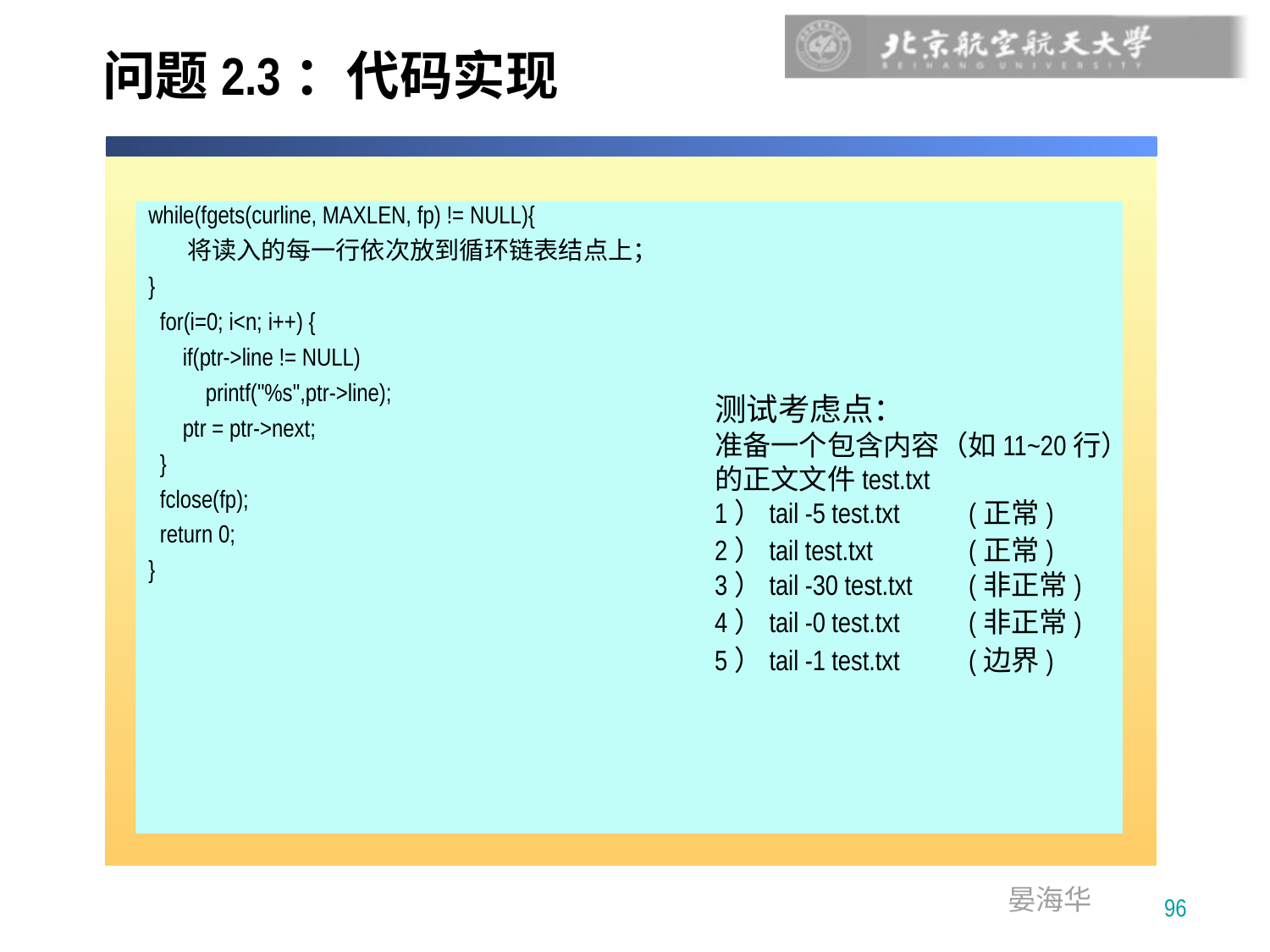

# 问题2.3：代码实现
while(fgets(curline, MAXLEN, fp) != NULL){
      将读入的每一行依次放到循环链表结点上；
}
  for(i=0; i<n; i++) {
      if(ptr->line != NULL)
          printf("%s",ptr->line);
      ptr = ptr->next;
  }
  fclose(fp);
  return 0;
}

测试考虑点：
准备一个包含内容（如11~20行）的正文文件test.txt
1）tail -5 test.txt 	(正常)
2）tail test.txt	(正常)
3）tail -30 test.txt	(非正常)
4）tail -0 test.txt	(非正常)
5）tail -1 test.txt	(边界)

96